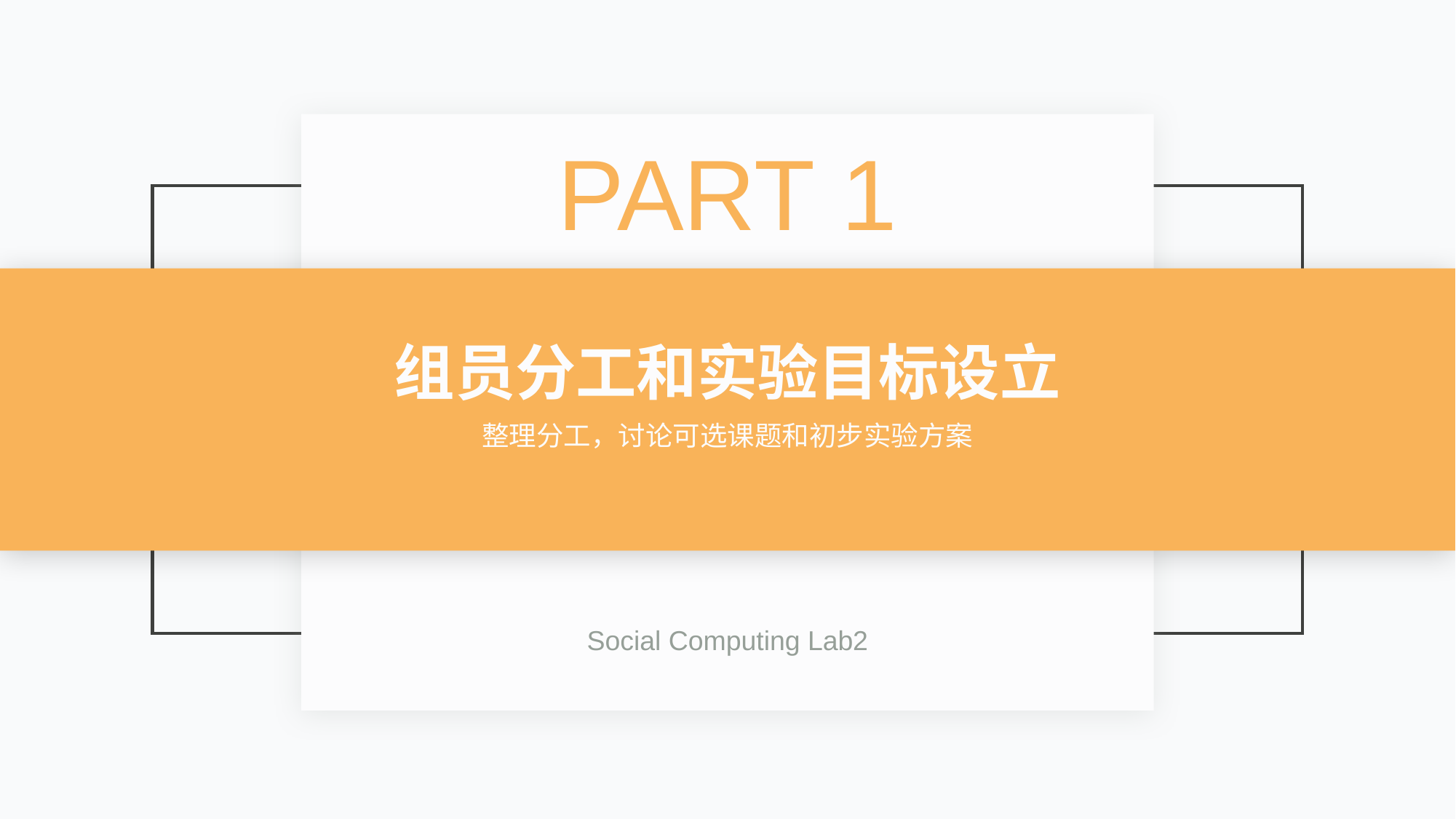

PART 1

组员分工和实验目标设立
整理分工，讨论可选课题和初步实验方案
Social Computing Lab2